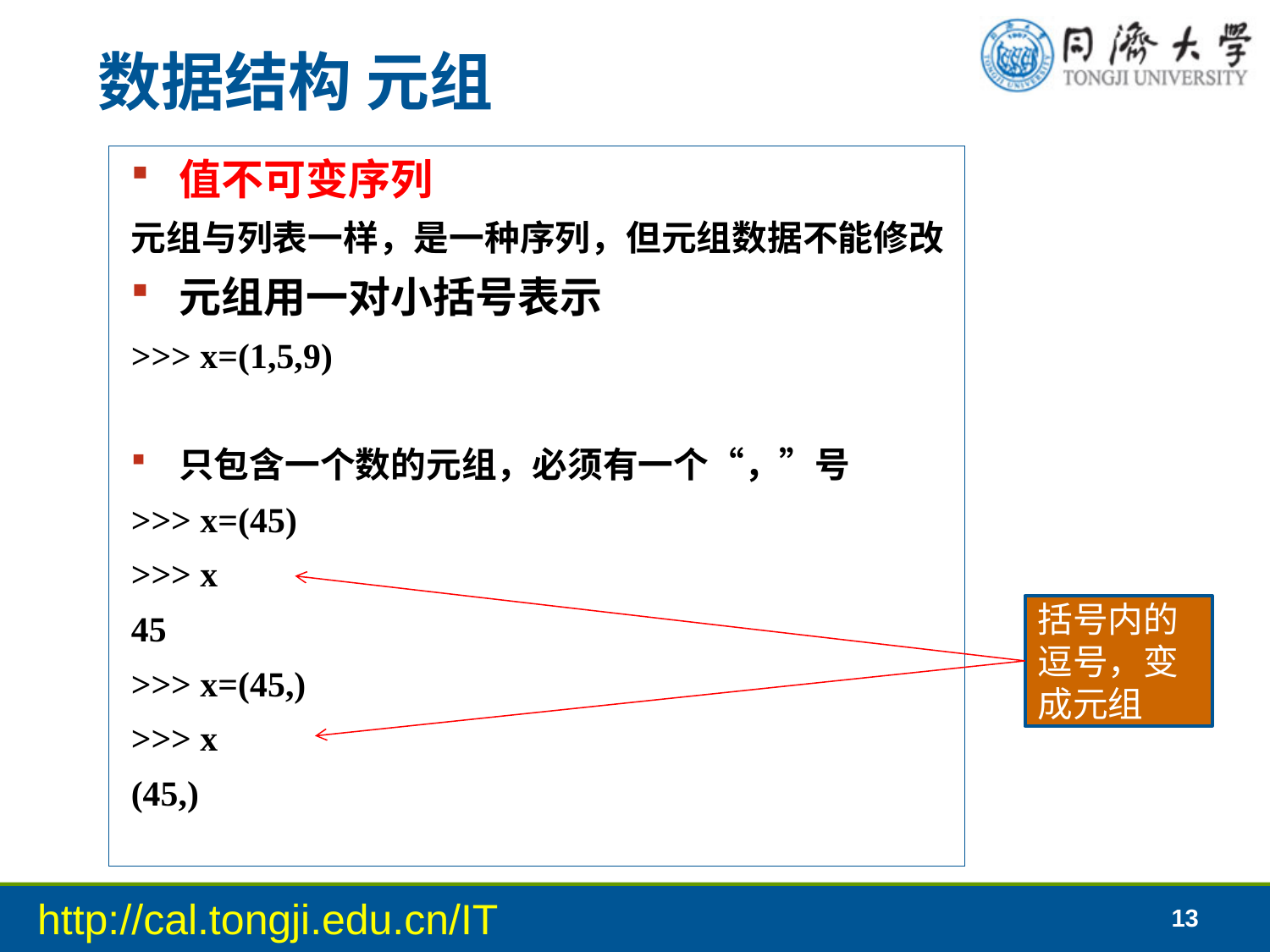

# 数据结构 元组
值不可变序列
元组与列表一样，是一种序列，但元组数据不能修改
元组用一对小括号表示
>>> x=(1,5,9)

只包含一个数的元组，必须有一个“，”号
>>> x=(45)
>>> x
45
>>> x=(45,)
>>> x
(45,)
括号内的逗号，变成元组